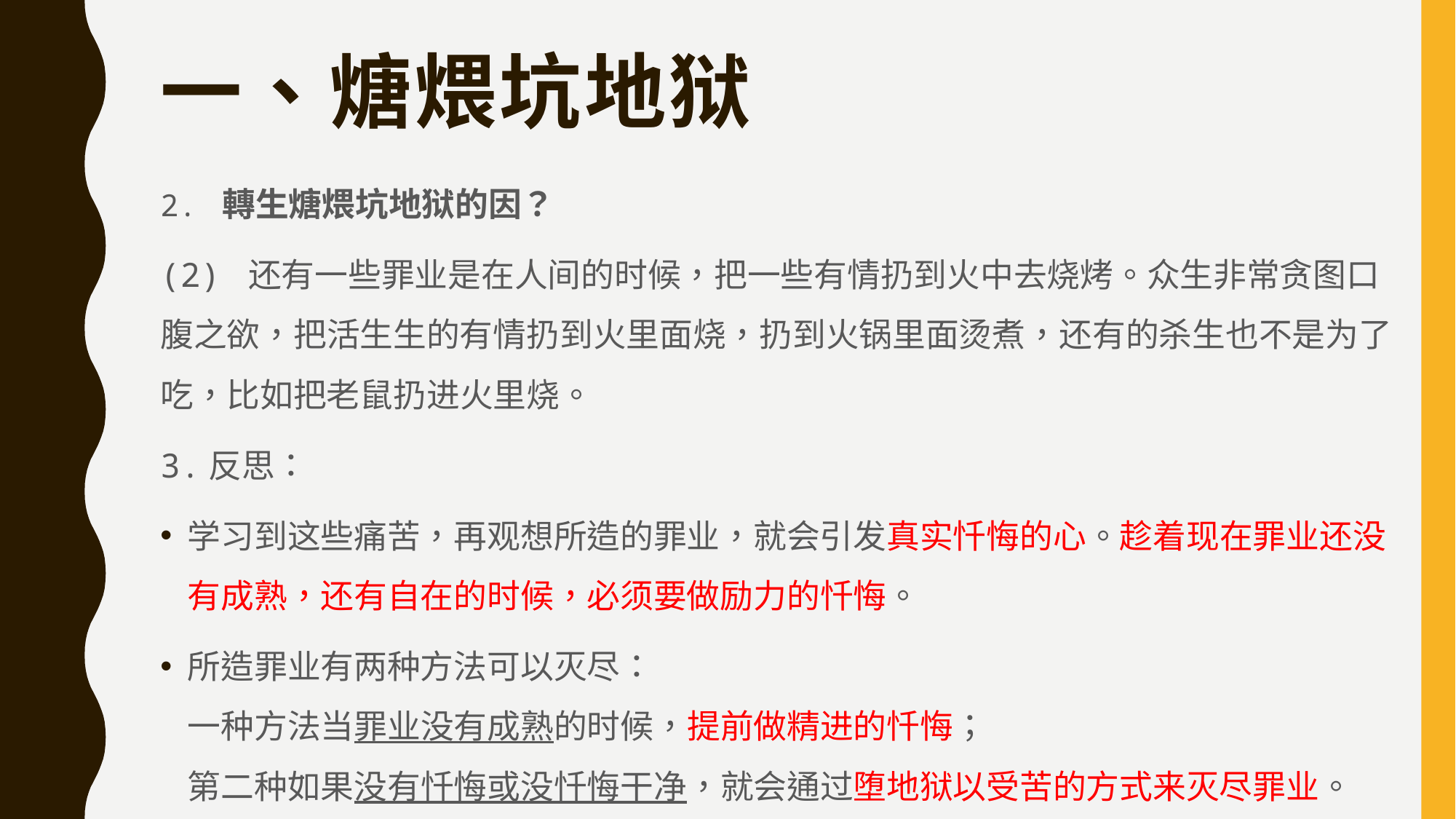

# 一、煻煨坑地狱
2. 轉生煻煨坑地狱的因？
(2) 还有一些罪业是在人间的时候，把一些有情扔到火中去烧烤。众生非常贪图口腹之欲，把活生生的有情扔到火里面烧，扔到火锅里面烫煮，还有的杀生也不是为了吃，比如把老鼠扔进火里烧。
3.反思：
学习到这些痛苦，再观想所造的罪业，就会引发真实忏悔的心。趁着现在罪业还没有成熟，还有自在的时候，必须要做励力的忏悔。
所造罪业有两种方法可以灭尽：
一种方法当罪业没有成熟的时候，提前做精进的忏悔；
第二种如果没有忏悔或没忏悔干净，就会通过堕地狱以受苦的方式来灭尽罪业。